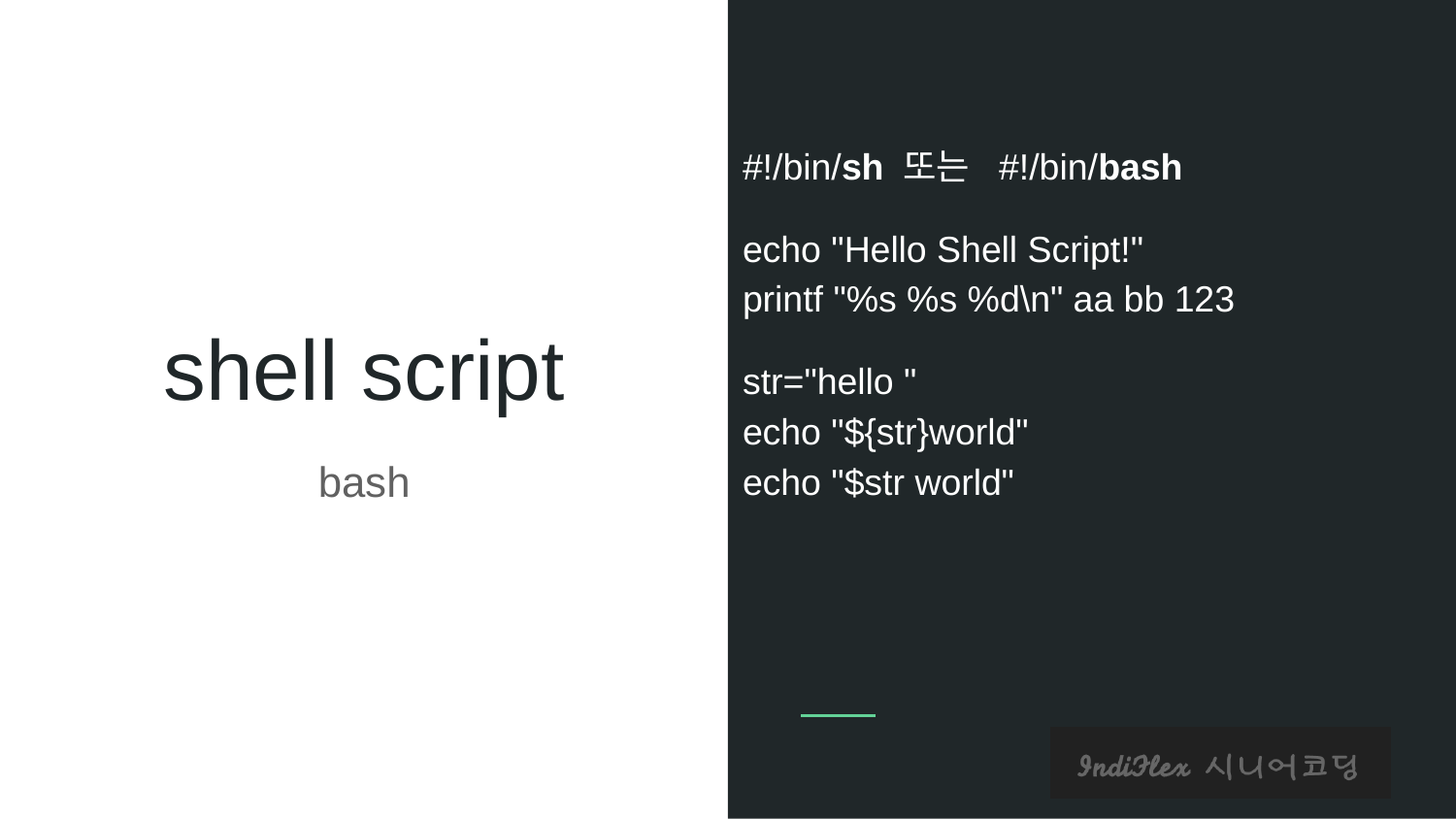

#!/bin/sh 또는  #!/bin/bash
echo "Hello Shell Script!"
printf "%s %s %d\n" aa bb 123
str="hello "
echo "${str}world"
echo "$str world"

# shell script
bash